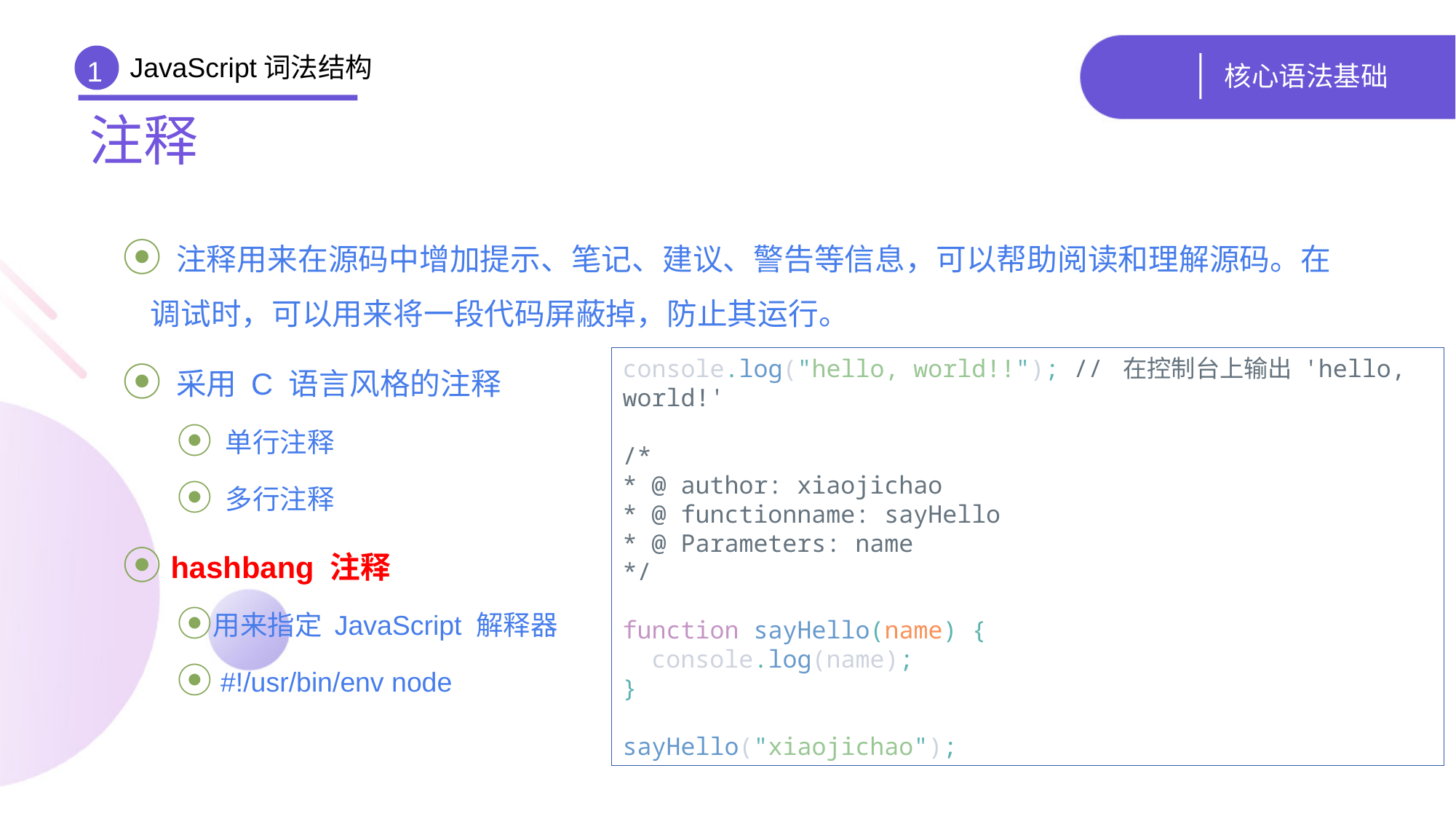

JavaScript词法结构
# 核心语法基础
1
注释
 注释用来在源码中增加提示、笔记、建议、警告等信息，可以帮助阅读和理解源码。在调试时，可以用来将一段代码屏蔽掉，防止其运行。
 采用 C 语言风格的注释
 单行注释
 多行注释
 hashbang 注释
用来指定 JavaScript 解释器
 #!/usr/bin/env node
console.log("hello, world!!"); // 在控制台上输出 'hello, world!'
/*
* @ author: xiaojichao
* @ functionname: sayHello
* @ Parameters: name
*/
function sayHello(name) {
  console.log(name);
}
sayHello("xiaojichao");